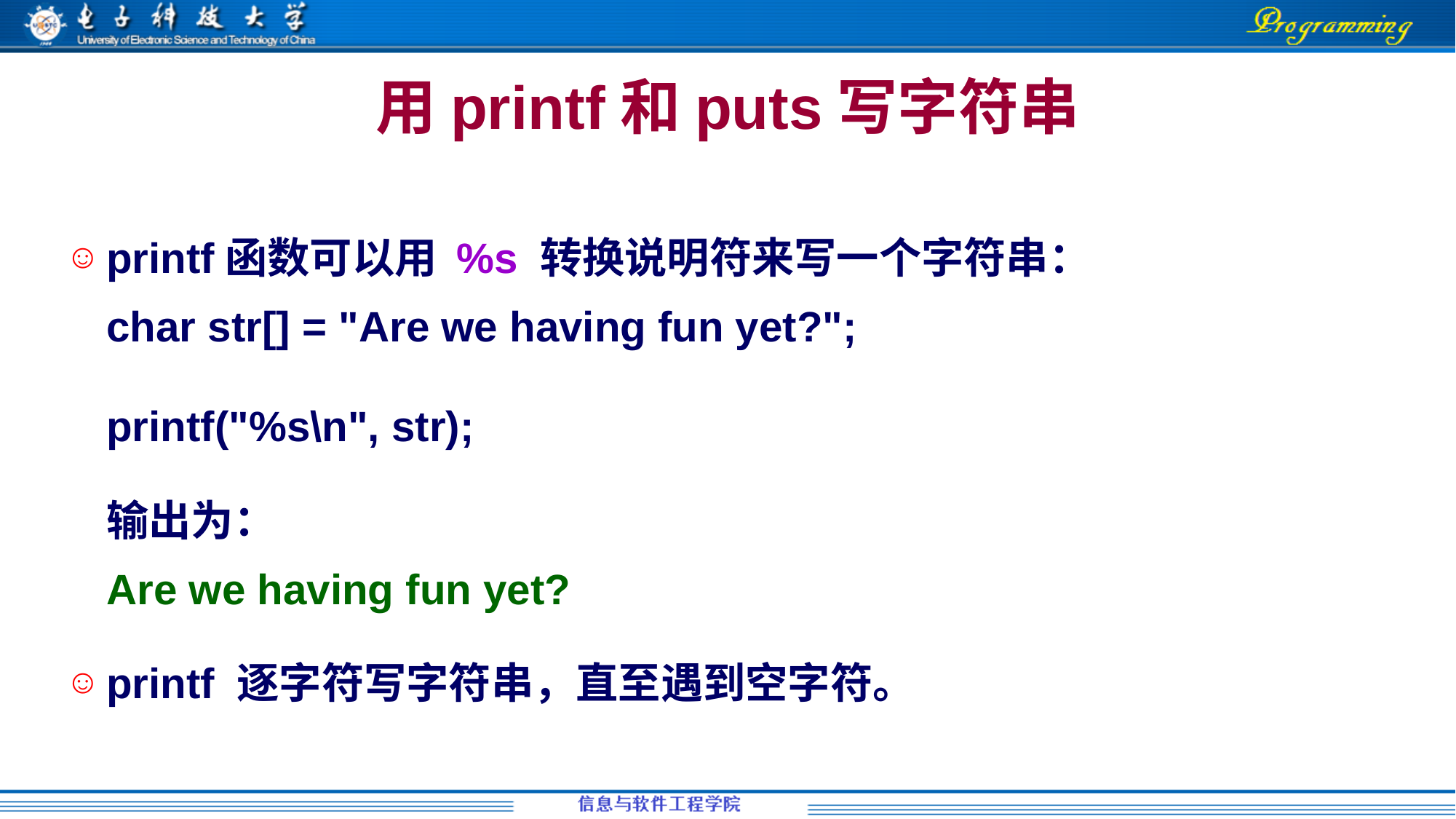

# 用printf和puts写字符串
printf函数可以用 %s 转换说明符来写一个字符串：
	char str[] = "Are we having fun yet?";

	printf("%s\n", str);
	输出为：
	Are we having fun yet?
printf 逐字符写字符串，直至遇到空字符。